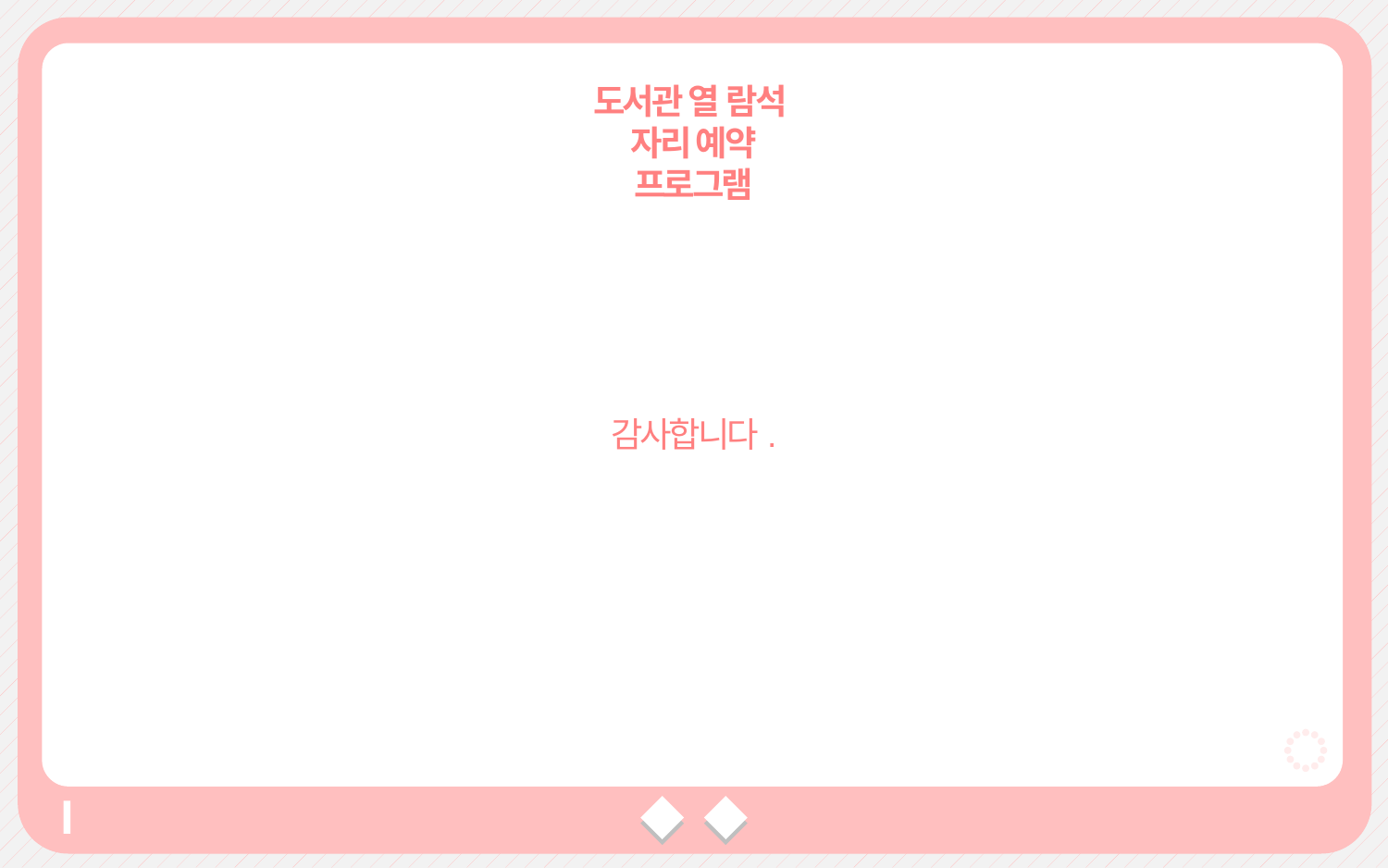

도서관 열 람석
자리 예약
프로그램
감사합니다.